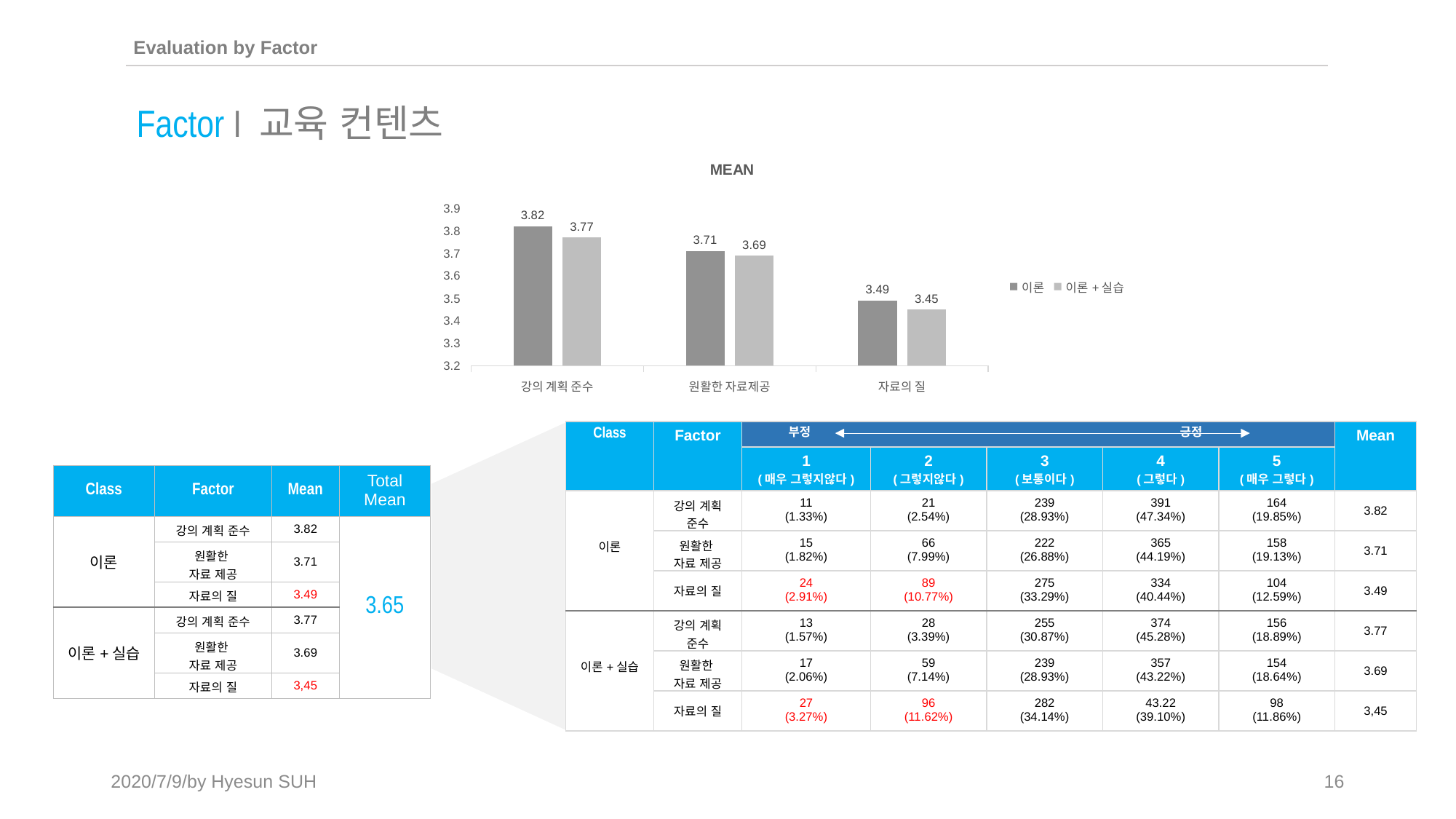

Evaluation by Factor
Factor I 교육 컨텐츠

### Chart: MEAN

| Category | 이론 | 이론+실습 |
|---|---|---|
| 강의 계획 준수 | 3.82 | 3.77 |
| 원활한 자료제공 | 3.71 | 3.69 |
| 자료의 질 | 3.49 | 3.45 |
부정                                                                                                           긍정
| Class | Factor |  |  |  |  |  | Mean |
| --- | --- | --- | --- | --- | --- | --- | --- |
|  |  | 1 (매우 그렇지않다) | 2 (그렇지않다) | 3 (보통이다) | 4 (그렇다) | 5 (매우 그렇다) |  |
| 이론 | 강의 계획 준수 | 11 (1.33%) | 21 (2.54%) | 239 (28.93%) | 391 (47.34%) | 164 (19.85%) | 3.82 |
|  | 원활한 자료 제공 | 15 (1.82%) | 66 (7.99%) | 222 (26.88%) | 365 (44.19%) | 158 (19.13%) | 3.71 |
|  | 자료의 질 | 24 (2.91%) | 89 (10.77%) | 275 (33.29%) | 334 (40.44%) | 104 (12.59%) | 3.49 |
| 이론+실습 | 강의 계획 준수 | 13 (1.57%) | 28 (3.39%) | 255 (30.87%) | 374 (45.28%) | 156 (18.89%) | 3.77 |
|  | 원활한 자료 제공 | 17 (2.06%) | 59 (7.14%) | 239 (28.93%) | 357 (43.22%) | 154 (18.64%) | 3.69 |
|  | 자료의 질 | 27 (3.27%) | 96 (11.62%) | 282 (34.14%) | 43.22 (39.10%) | 98 (11.86%) | 3,45 |
| Class | Factor | Mean | Total Mean |
| --- | --- | --- | --- |
| 이론 | 강의 계획 준수 | 3.82 | 3.65 |
|  | 원활한 자료 제공 | 3.71 |  |
|  | 자료의 질 | 3.49 |  |
| 이론+실습 | 강의 계획 준수 | 3.77 |  |
|  | 원활한 자료 제공 | 3.69 |  |
|  | 자료의 질 | 3,45 |  |

2020/7/9/by Hyesun SUH
16